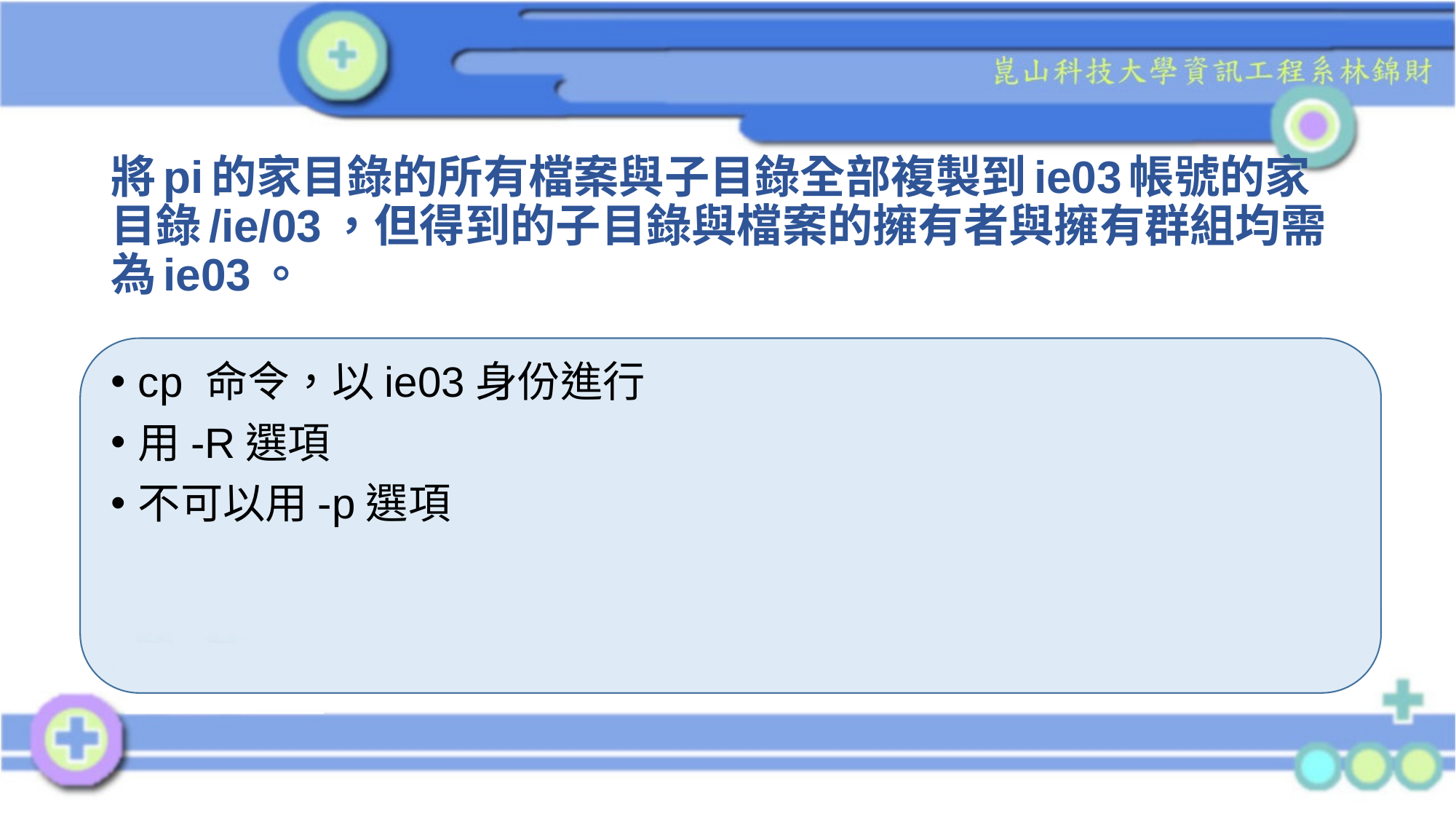

# 將pi的家目錄的所有檔案與子目錄全部複製到ie03帳號的家目錄/ie/03，但得到的子目錄與檔案的擁有者與擁有群組均需為ie03。

cp 命令，以ie03身份進行
用-R選項
不可以用-p選項